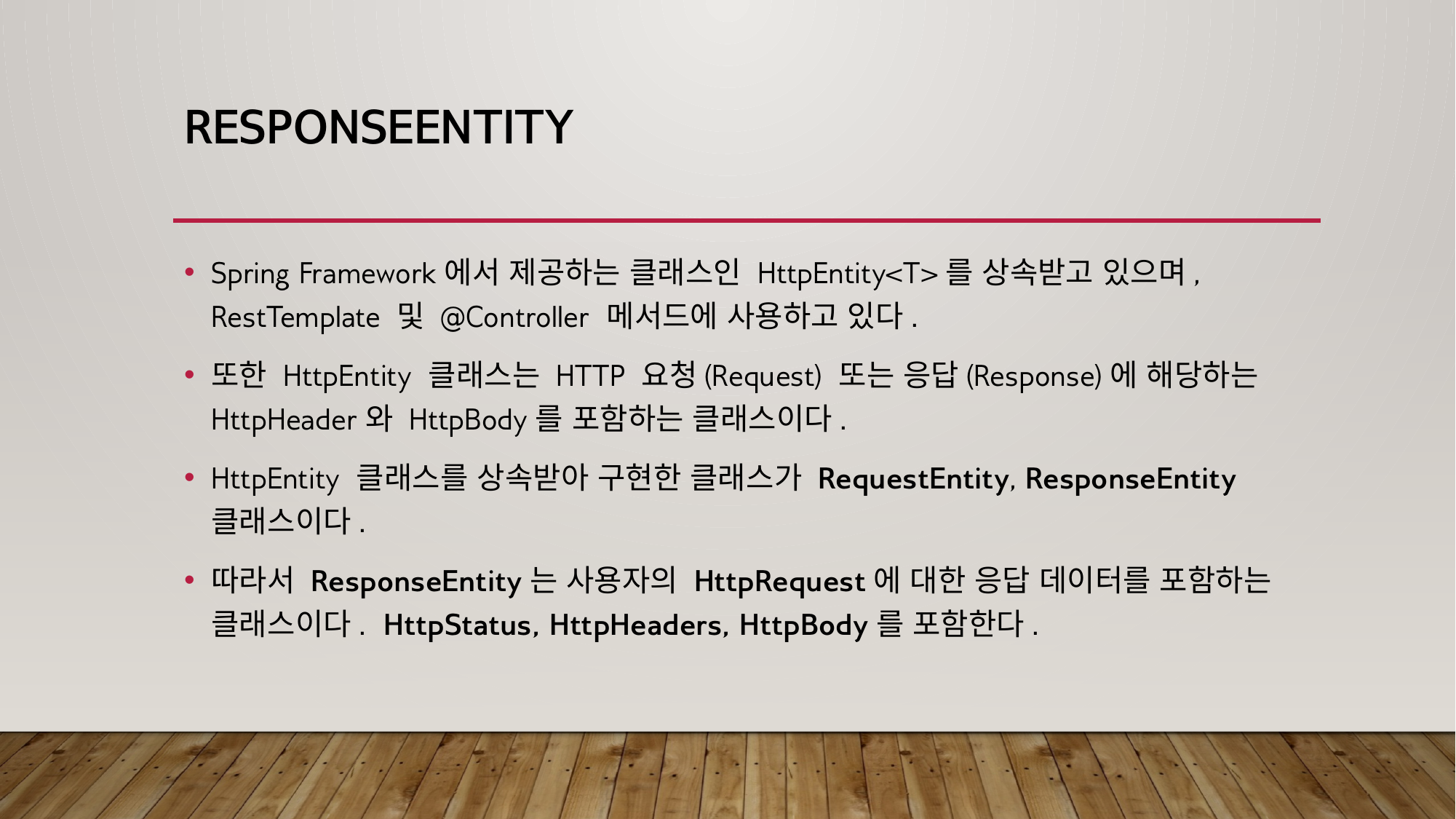

# ResponseEntity
Spring Framework에서 제공하는 클래스인 HttpEntity<T>를 상속받고 있으며,  RestTemplate 및 @Controller 메서드에 사용하고 있다.
또한 HttpEntity 클래스는 HTTP 요청(Request) 또는 응답(Response)에 해당하는 HttpHeader와 HttpBody를 포함하는 클래스이다.
HttpEntity 클래스를 상속받아 구현한 클래스가 RequestEntity, ResponseEntity 클래스이다.
따라서 ResponseEntity는 사용자의 HttpRequest에 대한 응답 데이터를 포함하는 클래스이다.  HttpStatus, HttpHeaders, HttpBody를 포함한다.